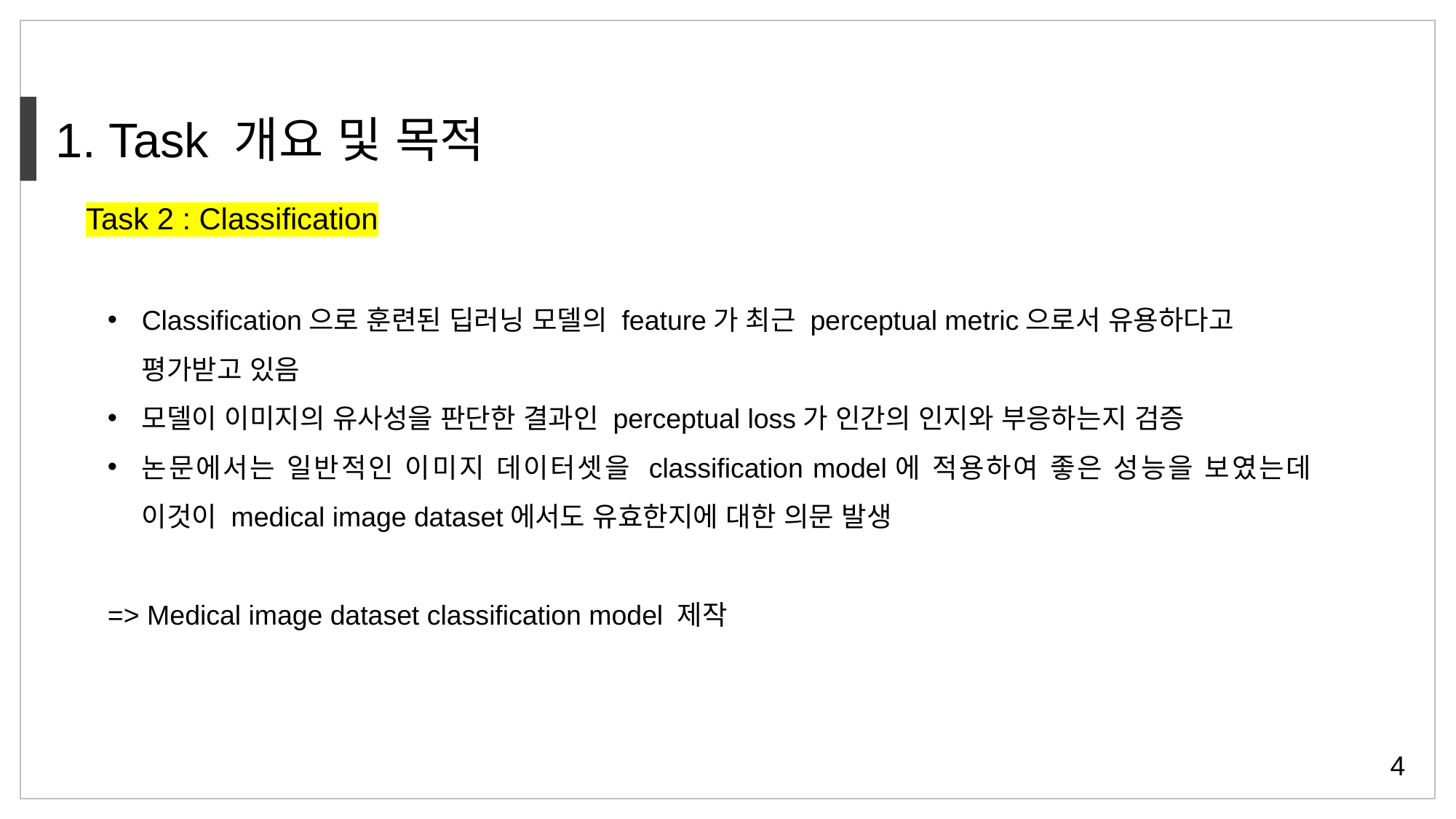

1. Task 개요 및 목적
Task 2 : Classification
Classification으로 훈련된 딥러닝 모델의 feature가 최근 perceptual metric으로서 유용하다고 평가받고 있음
모델이 이미지의 유사성을 판단한 결과인 perceptual loss가 인간의 인지와 부응하는지 검증
논문에서는 일반적인 이미지 데이터셋을 classification model에 적용하여 좋은 성능을 보였는데 이것이 medical image dataset에서도 유효한지에 대한 의문 발생

=> Medical image dataset classification model 제작
4